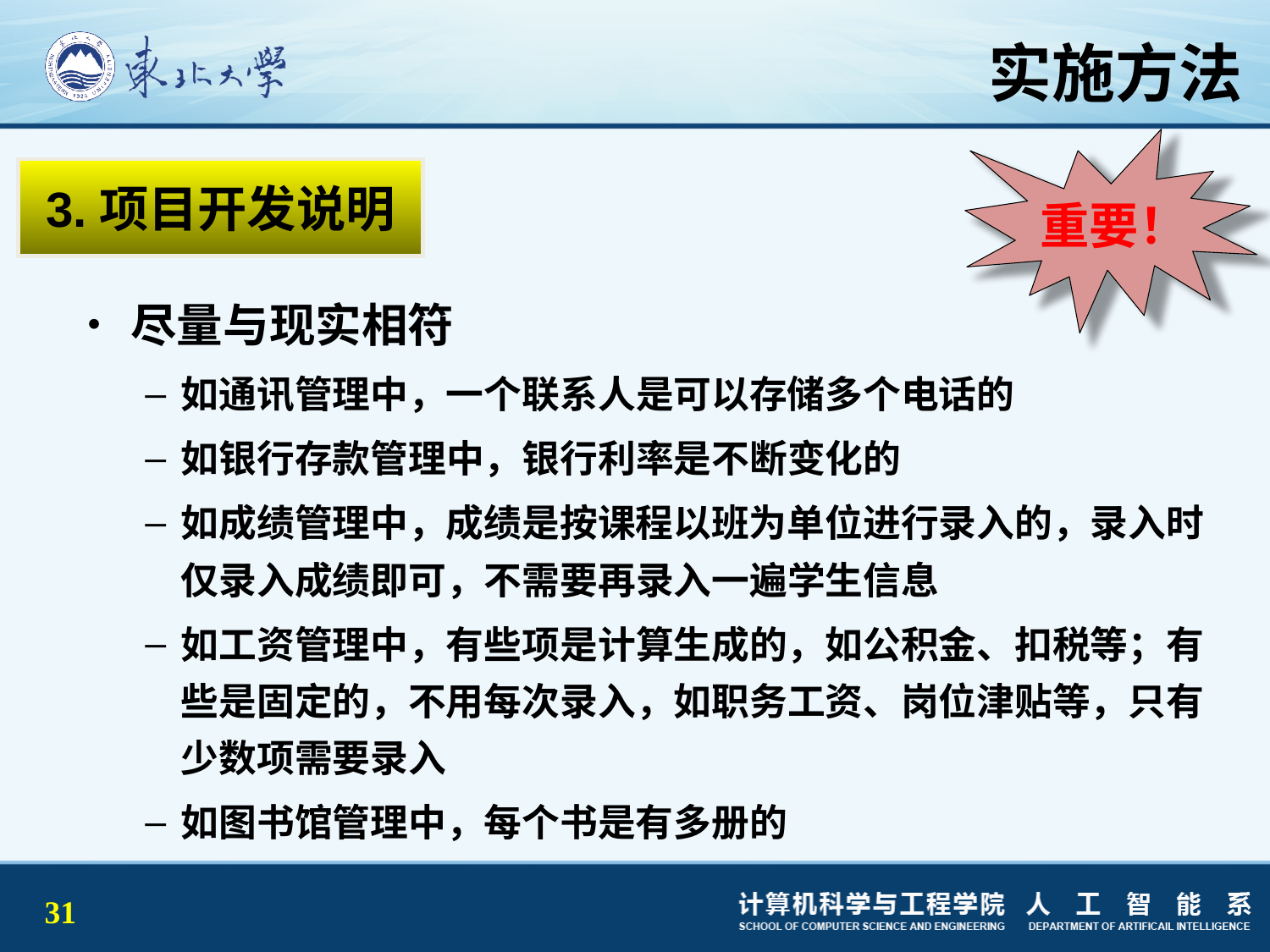

# 实施方法
重要！
3.项目开发说明
尽量与现实相符
如通讯管理中，一个联系人是可以存储多个电话的
如银行存款管理中，银行利率是不断变化的
如成绩管理中，成绩是按课程以班为单位进行录入的，录入时仅录入成绩即可，不需要再录入一遍学生信息
如工资管理中，有些项是计算生成的，如公积金、扣税等；有些是固定的，不用每次录入，如职务工资、岗位津贴等，只有少数项需要录入
如图书馆管理中，每个书是有多册的